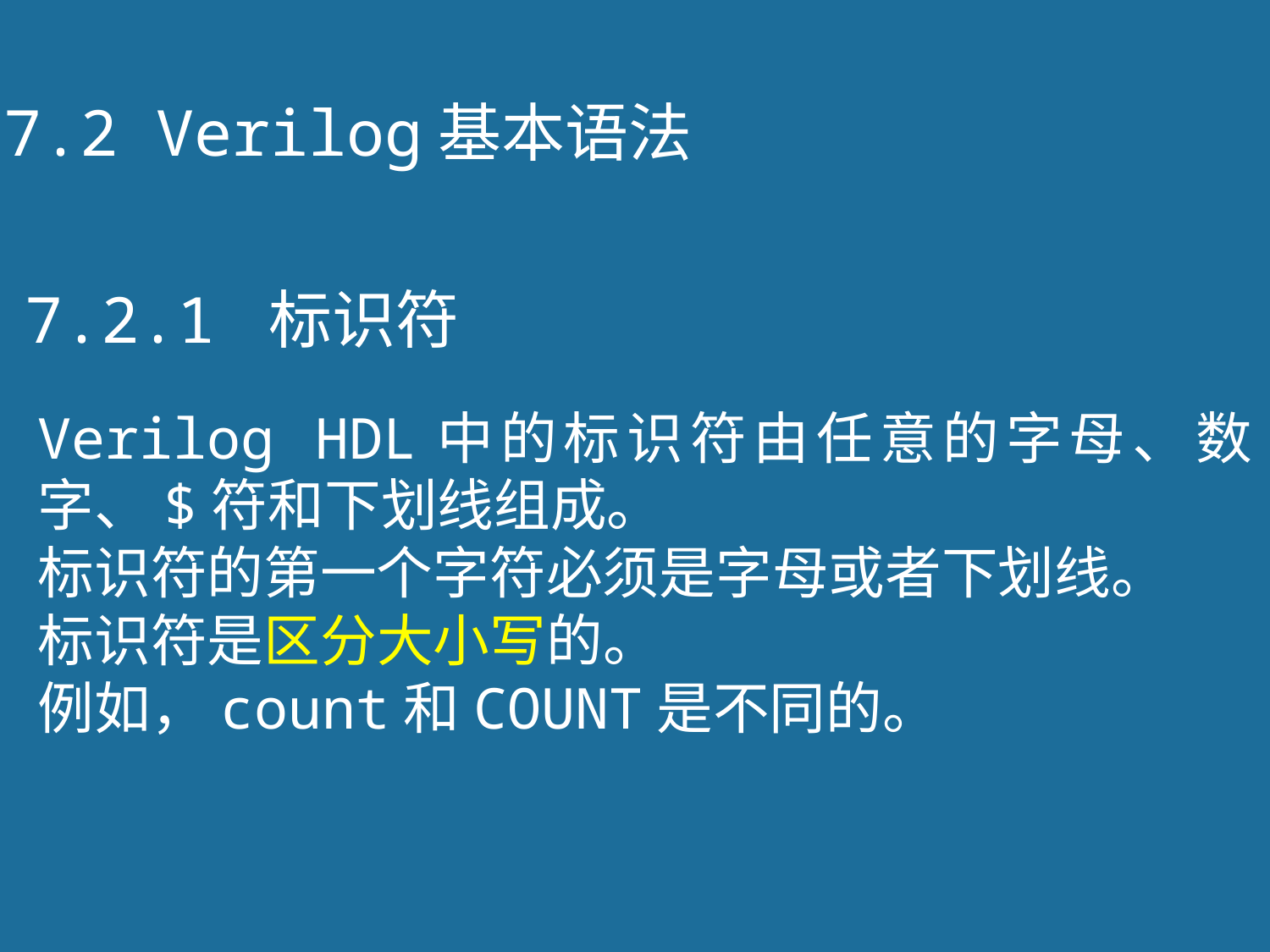

7.2 Verilog基本语法
7.2.1 标识符
Verilog HDL中的标识符由任意的字母、数字、$符和下划线组成。
标识符的第一个字符必须是字母或者下划线。
标识符是区分大小写的。
例如，count和COUNT是不同的。
4